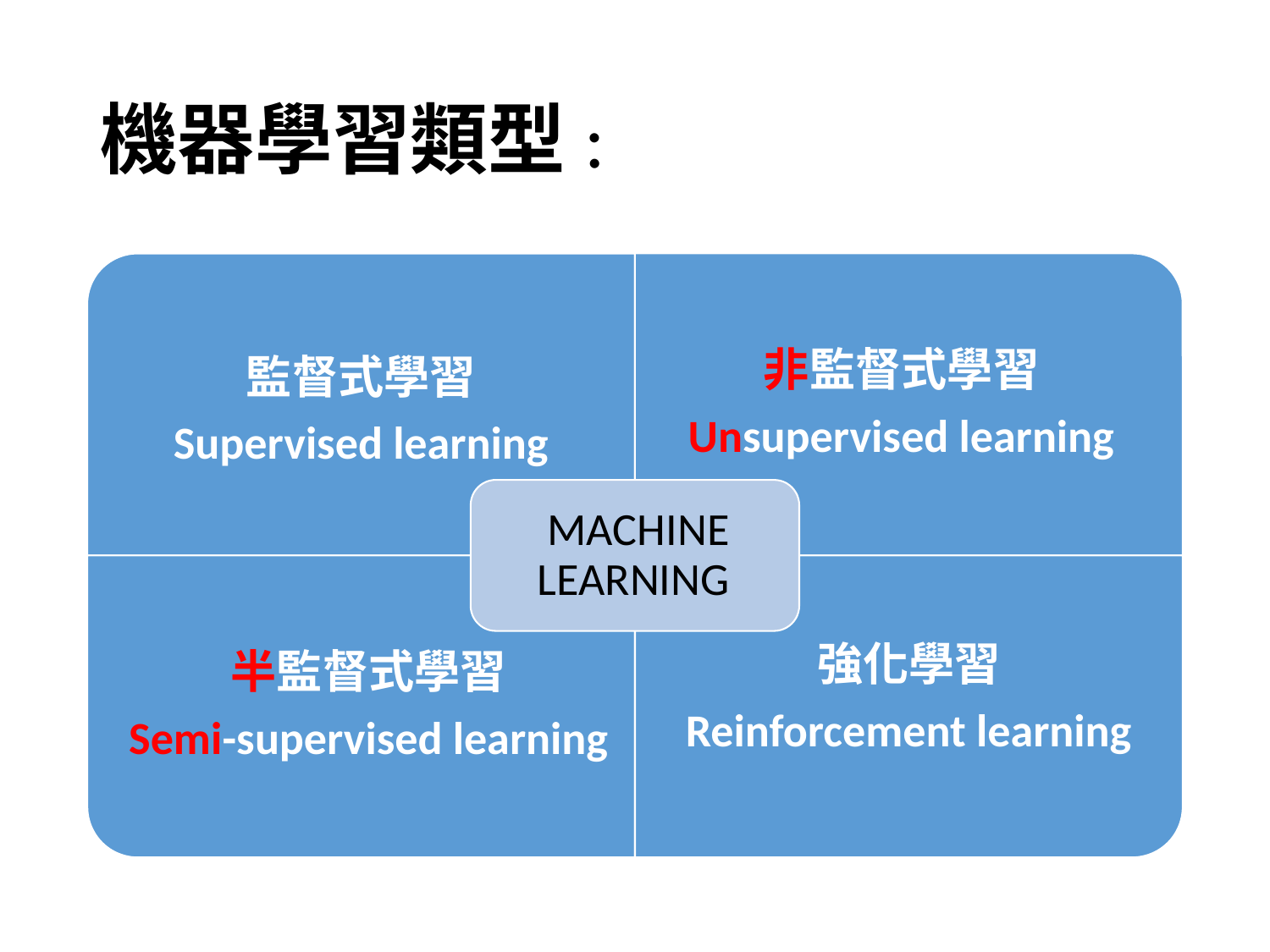

# 機器學習類型:
監督式學習
Supervised learning
非監督式學習
Unsupervised learning
半監督式學習
Semi-supervised learning
強化學習
Reinforcement learning
MACHINE LEARNING